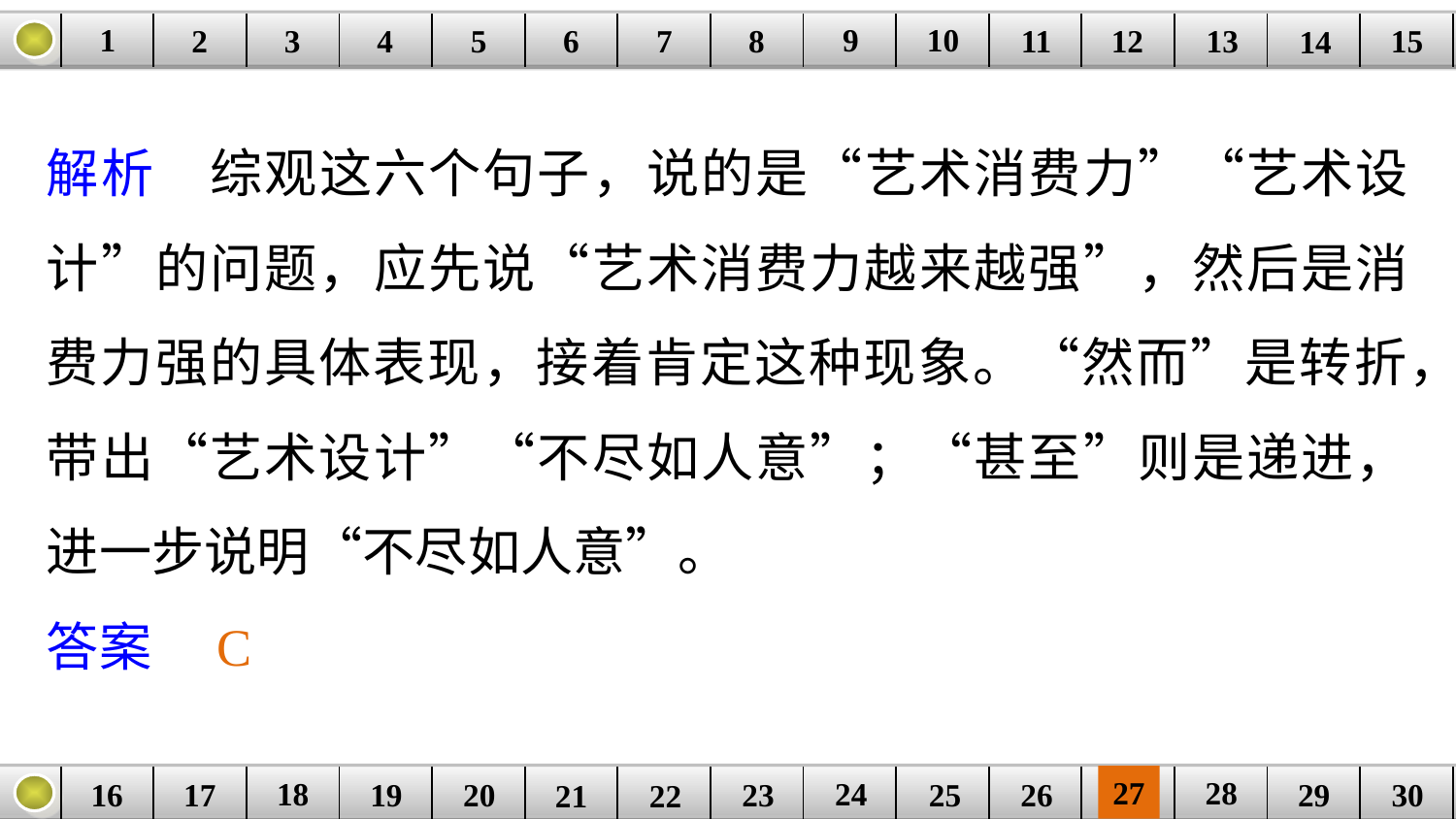

9
10
1
3
4
5
6
8
11
2
12
15
|  |  |  |  |  |  |  |  |  |  |  |  |  |  |  |
| --- | --- | --- | --- | --- | --- | --- | --- | --- | --- | --- | --- | --- | --- | --- |
7
13
14

解析　综观这六个句子，说的是“艺术消费力”“艺术设计”的问题，应先说“艺术消费力越来越强”，然后是消费力强的具体表现，接着肯定这种现象。“然而”是转折，带出“艺术设计”“不尽如人意”；“甚至”则是递进，进一步说明“不尽如人意”。
答案　C

27
28
18
24
16
25
26
30
|  |  |  |  |  |  |  |  |  |  |  |  |  |  |  |
| --- | --- | --- | --- | --- | --- | --- | --- | --- | --- | --- | --- | --- | --- | --- |
23
17
19
20
29
21
22